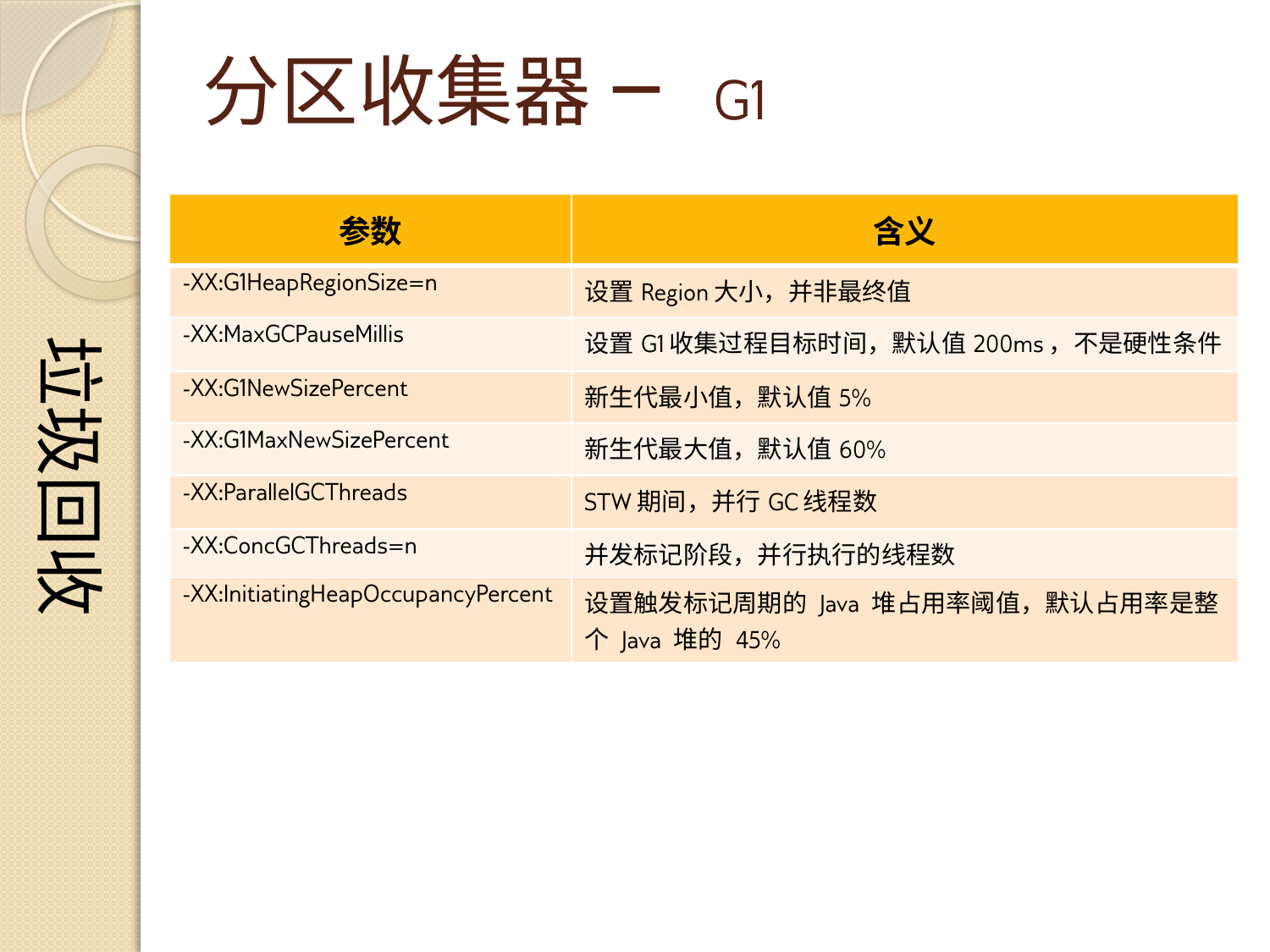

垃圾回收
# 分区收集器 – G1
| 参数 | 含义 |
| --- | --- |
| -XX:G1HeapRegionSize=n | 设置Region大小，并非最终值 |
| -XX:MaxGCPauseMillis | 设置G1收集过程目标时间，默认值200ms，不是硬性条件 |
| -XX:G1NewSizePercent | 新生代最小值，默认值5% |
| -XX:G1MaxNewSizePercent | 新生代最大值，默认值60% |
| -XX:ParallelGCThreads | STW期间，并行GC线程数 |
| -XX:ConcGCThreads=n | 并发标记阶段，并行执行的线程数 |
| -XX:InitiatingHeapOccupancyPercent | 设置触发标记周期的 Java 堆占用率阈值，默认占用率是整个 Java 堆的 45% |